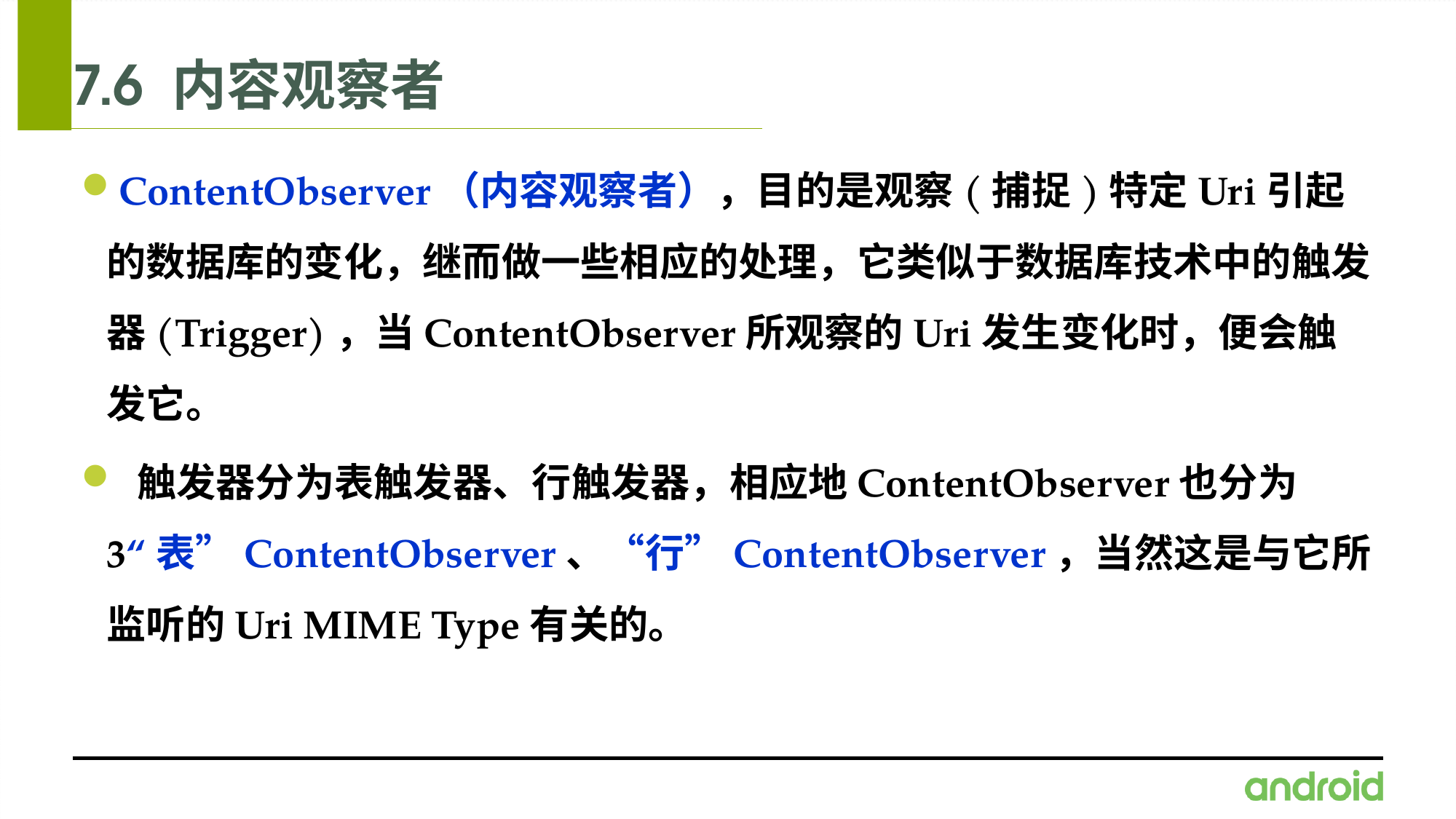

# 7.6 内容观察者
ContentObserver（内容观察者），目的是观察(捕捉)特定Uri引起的数据库的变化，继而做一些相应的处理，它类似于数据库技术中的触发器(Trigger)，当ContentObserver所观察的Uri发生变化时，便会触发它。
 触发器分为表触发器、行触发器，相应地ContentObserver也分为3“表”ContentObserver、“行”ContentObserver，当然这是与它所监听的Uri MIME Type有关的。